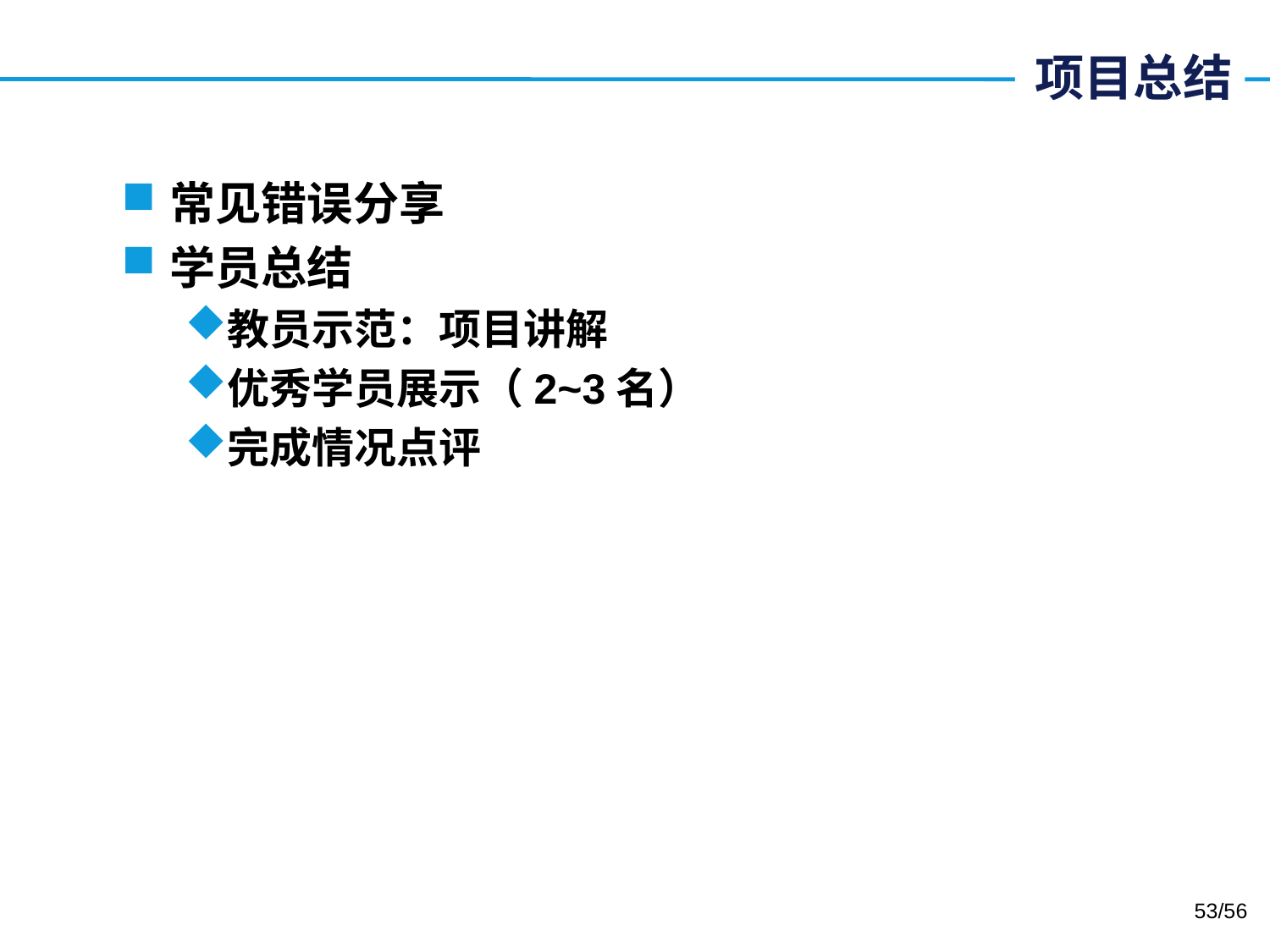

# 项目总结
常见错误分享
学员总结
教员示范：项目讲解
优秀学员展示（2~3名）
完成情况点评
53/56